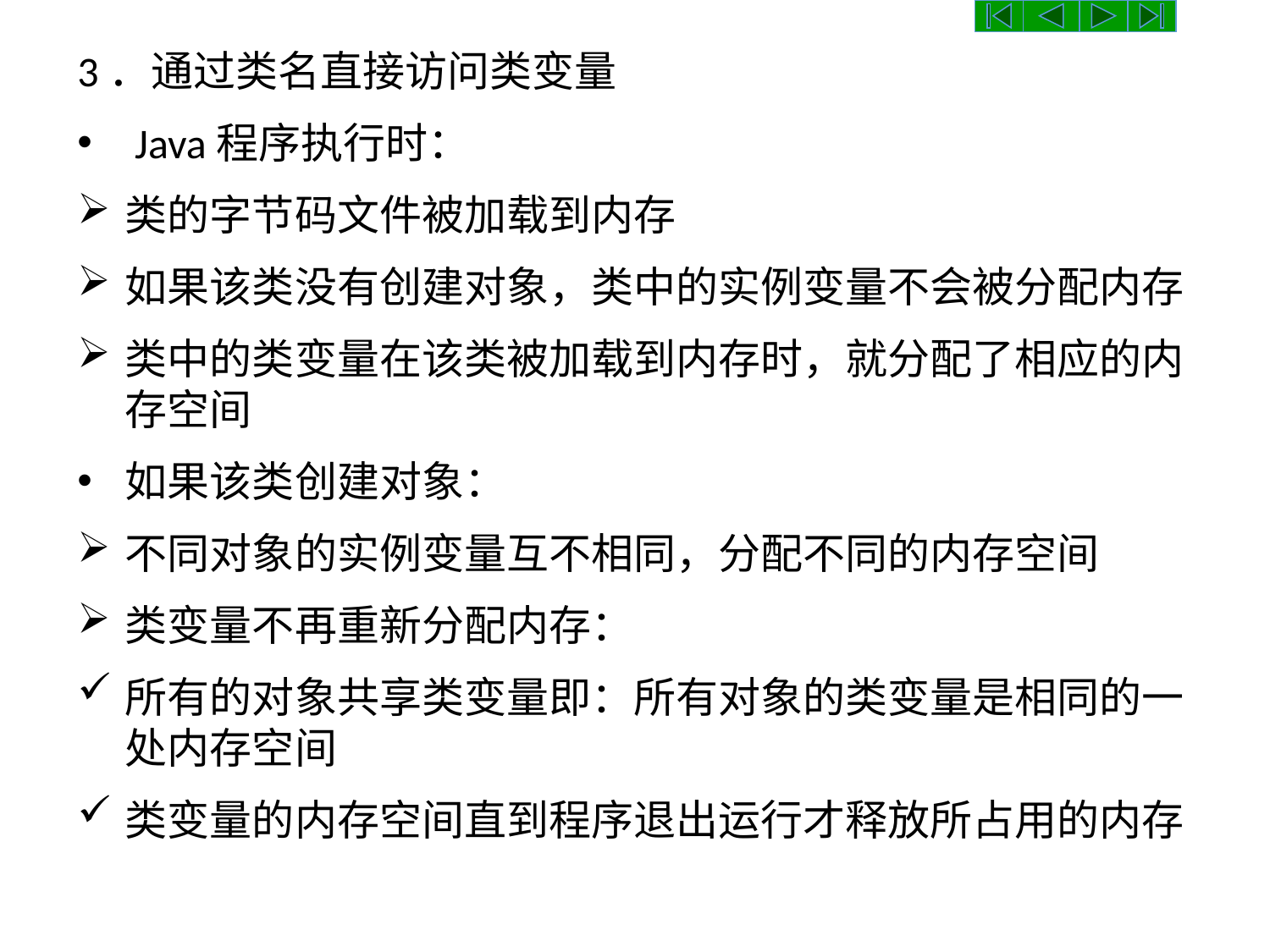

3．通过类名直接访问类变量
 Java程序执行时：
类的字节码文件被加载到内存
如果该类没有创建对象，类中的实例变量不会被分配内存
类中的类变量在该类被加载到内存时，就分配了相应的内存空间
如果该类创建对象：
不同对象的实例变量互不相同，分配不同的内存空间
类变量不再重新分配内存：
所有的对象共享类变量即：所有对象的类变量是相同的一处内存空间
类变量的内存空间直到程序退出运行才释放所占用的内存